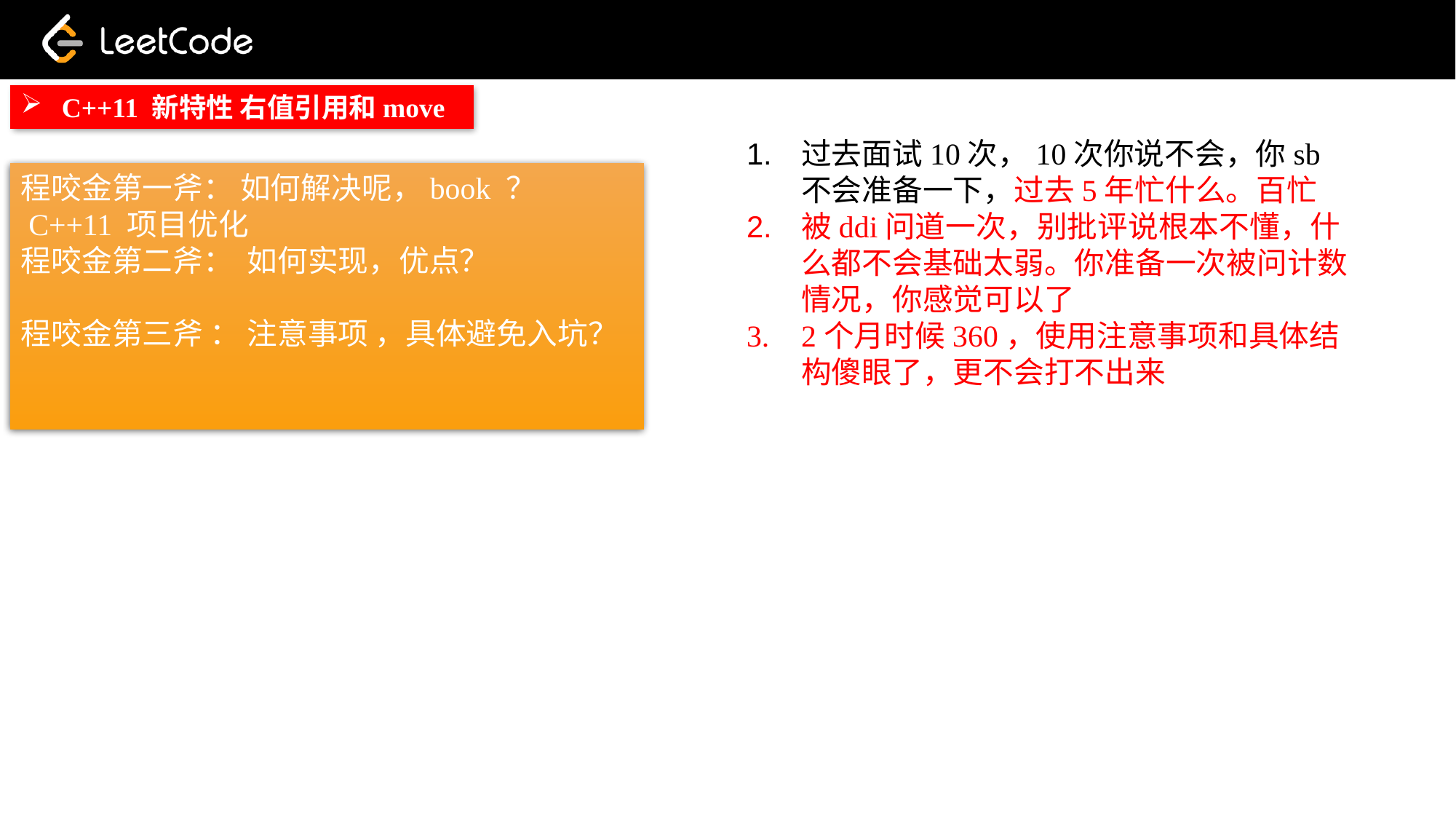

C++11 新特性 右值引用和move
过去面试10次，10次你说不会，你sb不会准备一下，过去5年忙什么。百忙
被ddi问道一次，别批评说根本不懂，什么都不会基础太弱。你准备一次被问计数情况，你感觉可以了
2个月时候360，使用注意事项和具体结构傻眼了，更不会打不出来

程咬金第一斧： 如何解决呢，book ？
 C++11 项目优化
程咬金第二斧：  如何实现，优点？

程咬金第三斧 ： 注意事项 ，具体避免入坑？

域